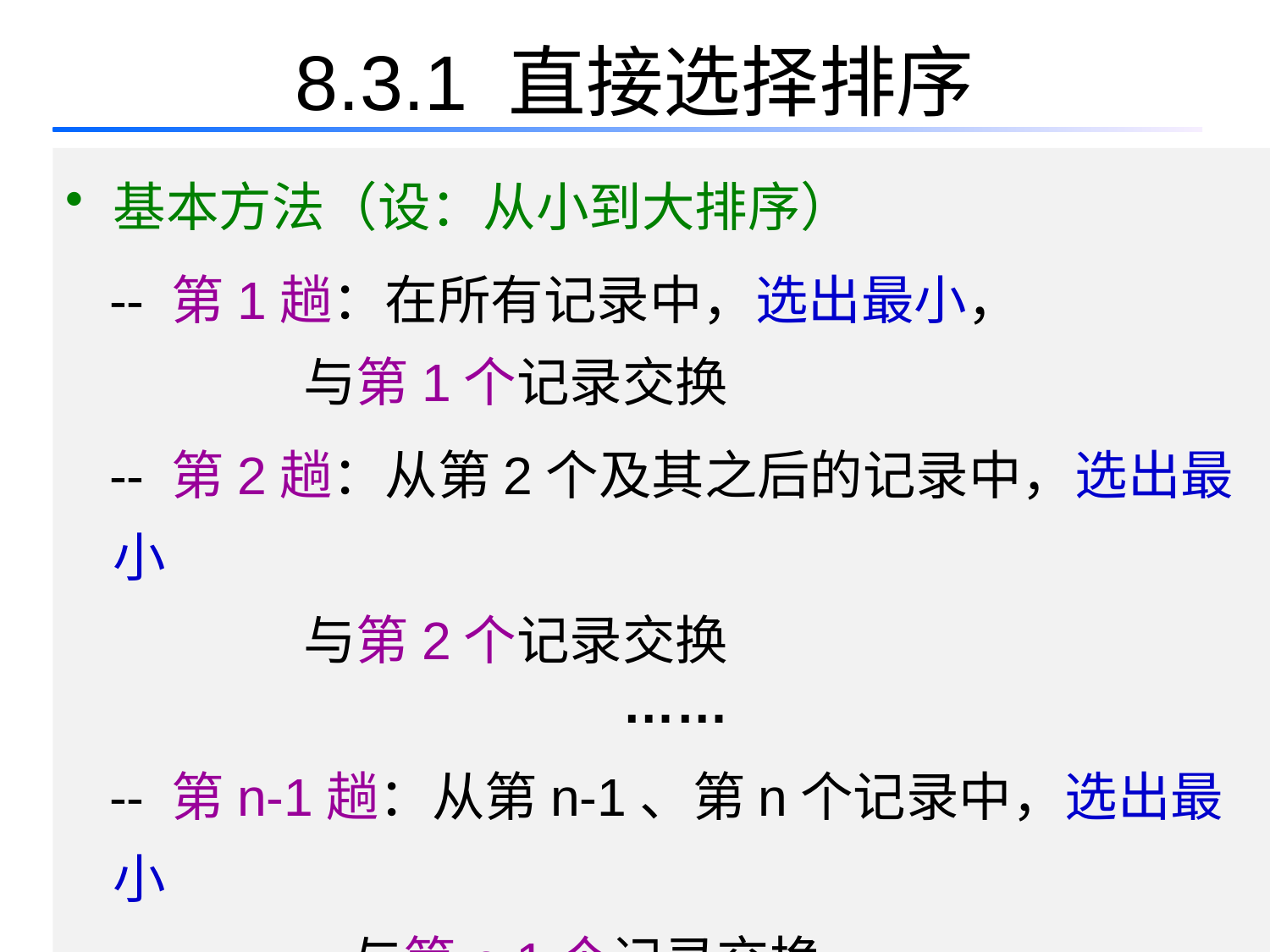

# 8.3.1 直接选择排序

基本方法（设：从小到大排序）
   -- 第1趟：在所有记录中，选出最小，
                   与第1个记录交换
   -- 第2趟：从第2个及其之后的记录中，选出最小
                   与第2个记录交换
  ……
   -- 第n-1趟：从第n-1、第n个记录中，选出最小
                       与第n-1个记录交换